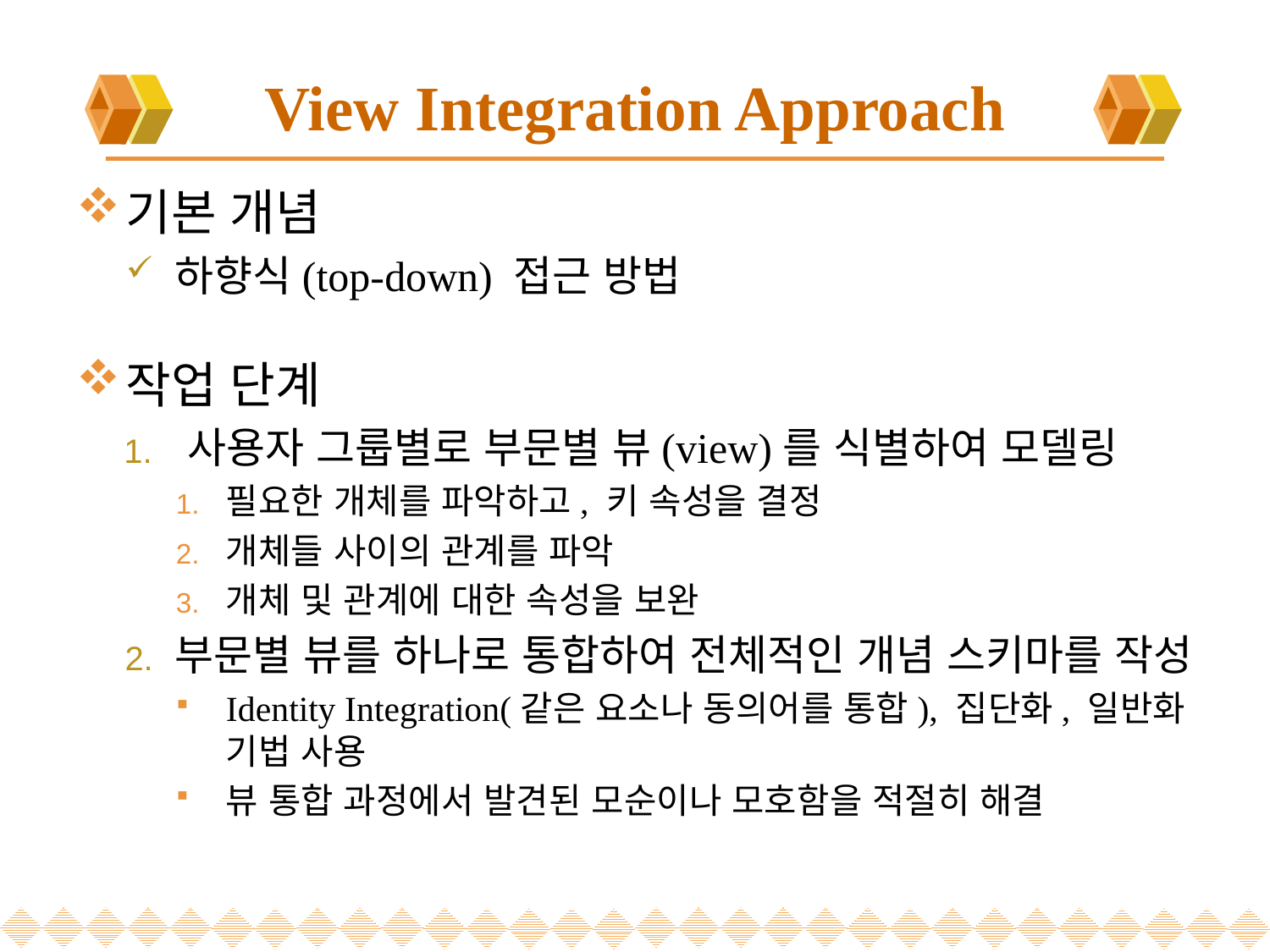

# View Integration Approach
기본 개념
하향식(top-down) 접근 방법

작업 단계
사용자 그룹별로 부문별 뷰(view)를 식별하여 모델링
필요한 개체를 파악하고, 키 속성을 결정
개체들 사이의 관계를 파악
개체 및 관계에 대한 속성을 보완
부문별 뷰를 하나로 통합하여 전체적인 개념 스키마를 작성
Identity Integration(같은 요소나 동의어를 통합), 집단화, 일반화 기법 사용
뷰 통합 과정에서 발견된 모순이나 모호함을 적절히 해결